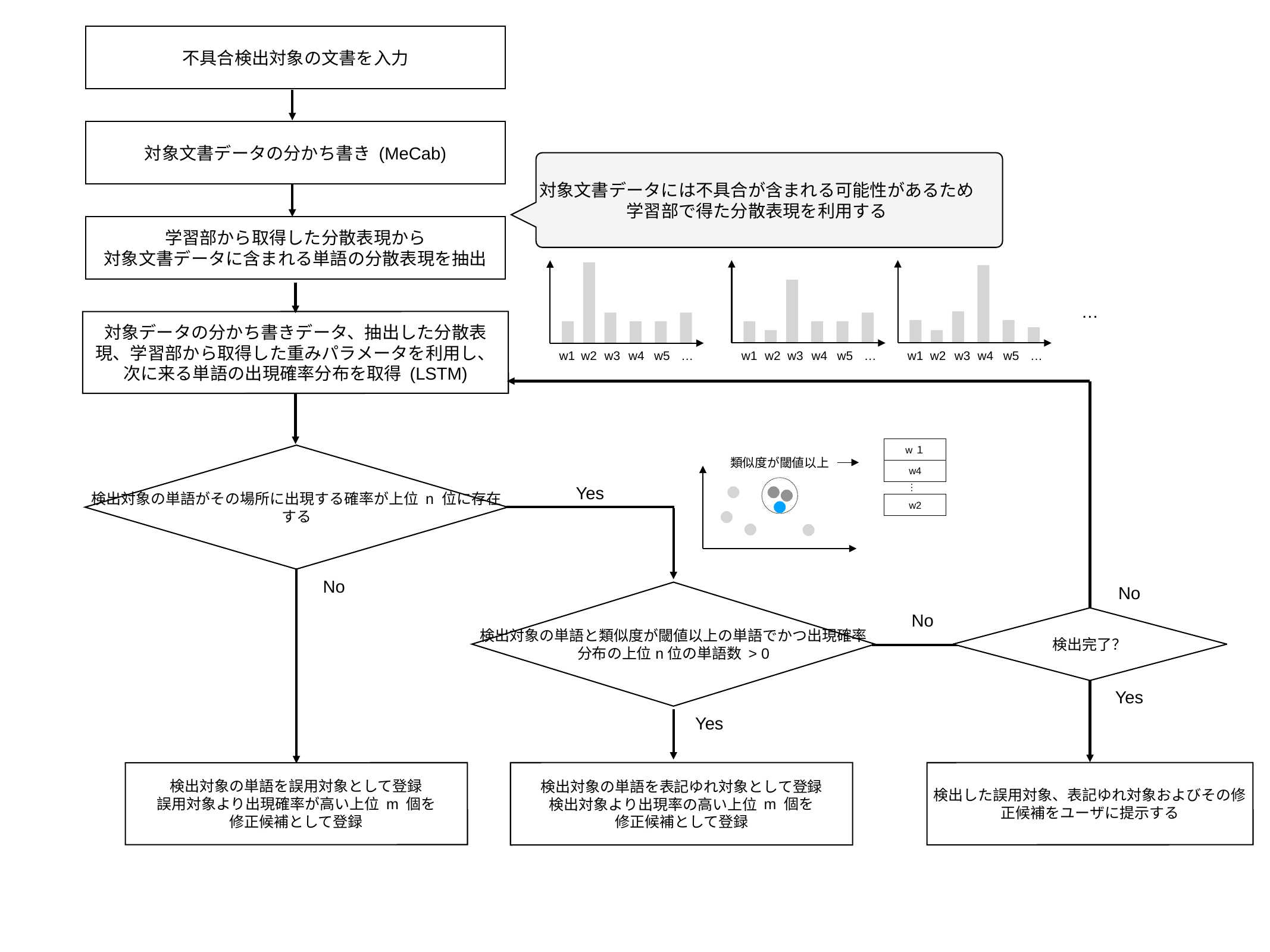

不具合検出対象の文書を入力

対象文書データの分かち書き (MeCab)
対象文書データには不具合が含まれる可能性があるため
学習部で得た分散表現を利用する

学習部から取得した分散表現から
対象文書データに含まれる単語の分散表現を抽出

…
対象データの分かち書きデータ、抽出した分散表現、学習部から取得した重みパラメータを利用し、 次に来る単語の出現確率分布を取得 (LSTM)
w1
w2
w3
w4
w5
…
w1
w2
w3
w4
w5
…
w1
w2
w3
w4
w5
…

w１
検出対象の単語がその場所に出現する確率が上位 n 位に存在する
類似度が閾値以上
w4

…
Yes

w2

No
No
検出対象の単語と類似度が閾値以上の単語でかつ出現確率分布の上位n位の単語数 > 0
No
検出完了？

Yes

Yes
検出対象の単語を表記ゆれ対象として登録
検出対象より出現率の高い上位 m 個を
修正候補として登録
検出した誤用対象、表記ゆれ対象およびその修正候補をユーザに提示する
検出対象の単語を誤用対象として登録
誤用対象より出現確率が高い上位 m 個を
修正候補として登録